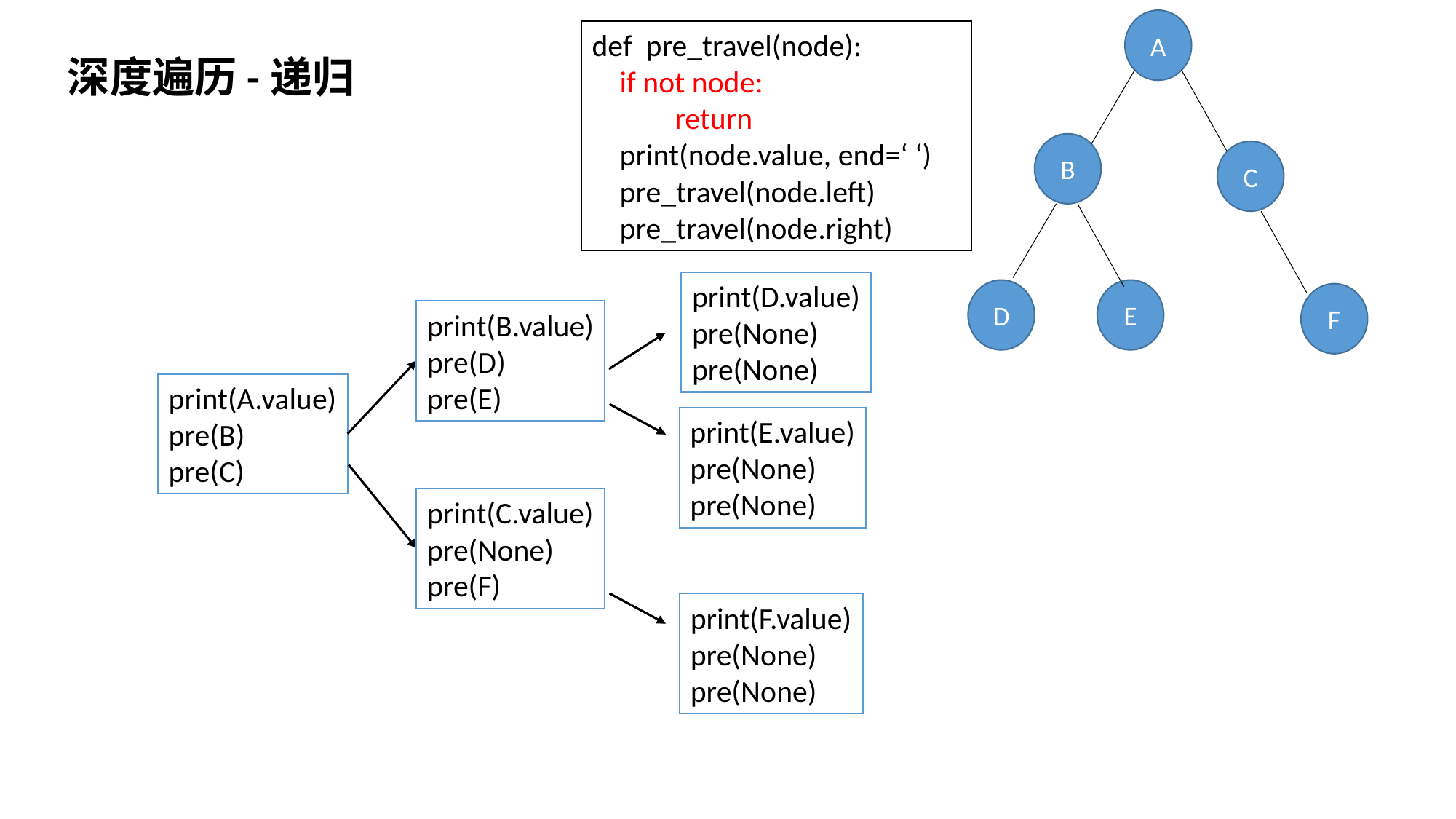

A
def  pre_travel(node):
    if not node:
            return
    print(node.value, end=‘ ‘)
    pre_travel(node.left)
    pre_travel(node.right)
深度遍历-递归
B
C
print(D.value)
pre(None)
pre(None)
D
E
F
print(B.value)
pre(D)
pre(E)
print(A.value)
pre(B)
pre(C)
print(E.value)
pre(None)
pre(None)
print(C.value)
pre(None)
pre(F)
print(F.value)
pre(None)
pre(None)